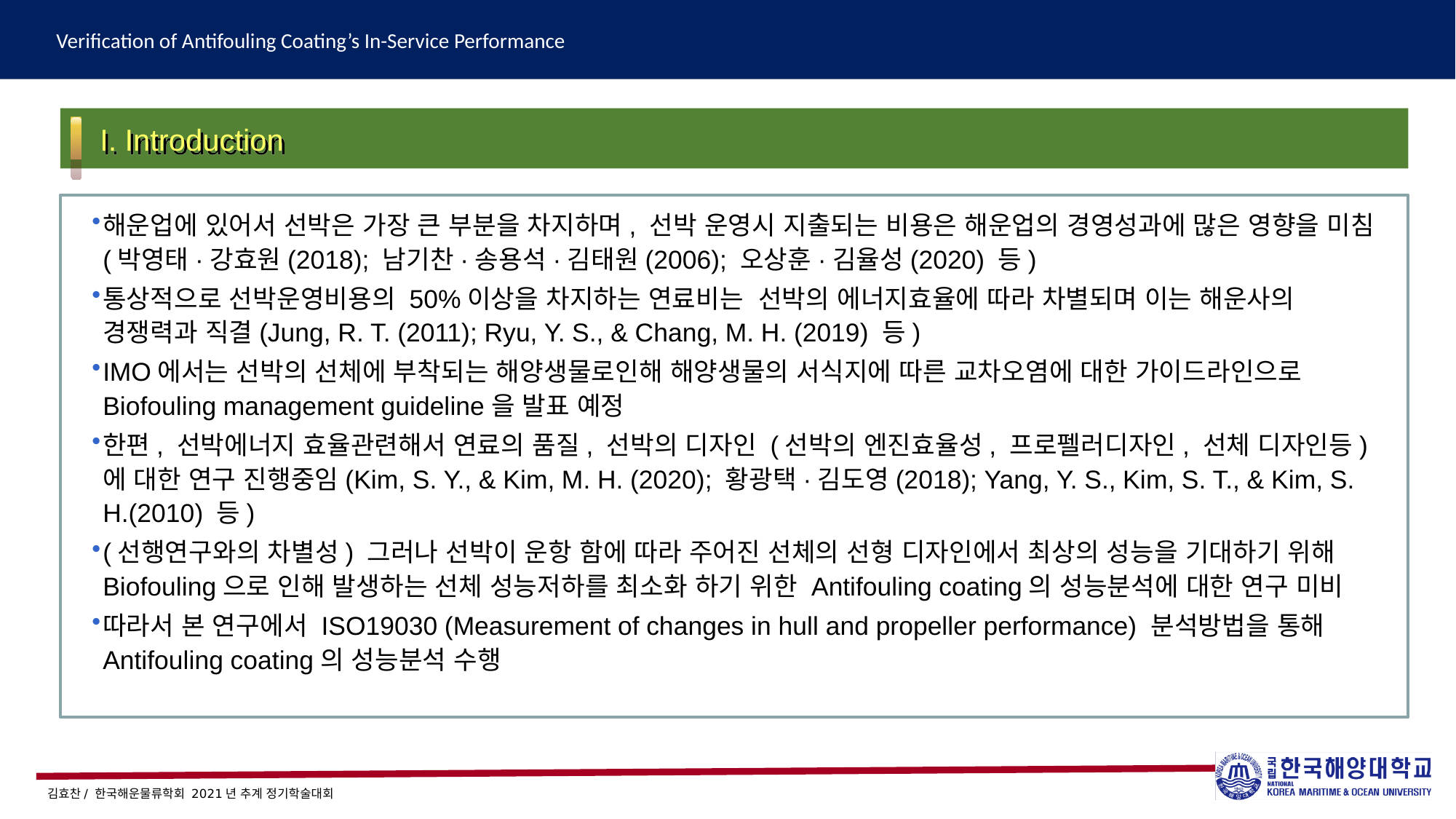

I. Introduction

해운업에 있어서 선박은 가장 큰 부분을 차지하며, 선박 운영시 지출되는 비용은 해운업의 경영성과에 많은 영향을 미침(박영태·강효원(2018); 남기찬·송용석·김태원(2006); 오상훈·김율성(2020) 등)
통상적으로 선박운영비용의 50%이상을 차지하는 연료비는  선박의 에너지효율에 따라 차별되며 이는 해운사의 경쟁력과 직결(Jung, R. T. (2011); Ryu, Y. S., & Chang, M. H. (2019) 등)
IMO에서는 선박의 선체에 부착되는 해양생물로인해 해양생물의 서식지에 따른 교차오염에 대한 가이드라인으로 Biofouling management guideline을 발표 예정
한편, 선박에너지 효율관련해서 연료의 품질, 선박의 디자인 (선박의 엔진효율성, 프로펠러디자인, 선체 디자인등)에 대한 연구 진행중임(Kim, S. Y., & Kim, M. H. (2020); 황광택·김도영(2018); Yang, Y. S., Kim, S. T., & Kim, S. H.(2010) 등)
(선행연구와의 차별성) 그러나 선박이 운항 함에 따라 주어진 선체의 선형 디자인에서 최상의 성능을 기대하기 위해 Biofouling으로 인해 발생하는 선체 성능저하를 최소화 하기 위한 Antifouling coating의 성능분석에 대한 연구 미비
따라서 본 연구에서 ISO19030 (Measurement of changes in hull and propeller performance) 분석방법을 통해 Antifouling coating의 성능분석 수행